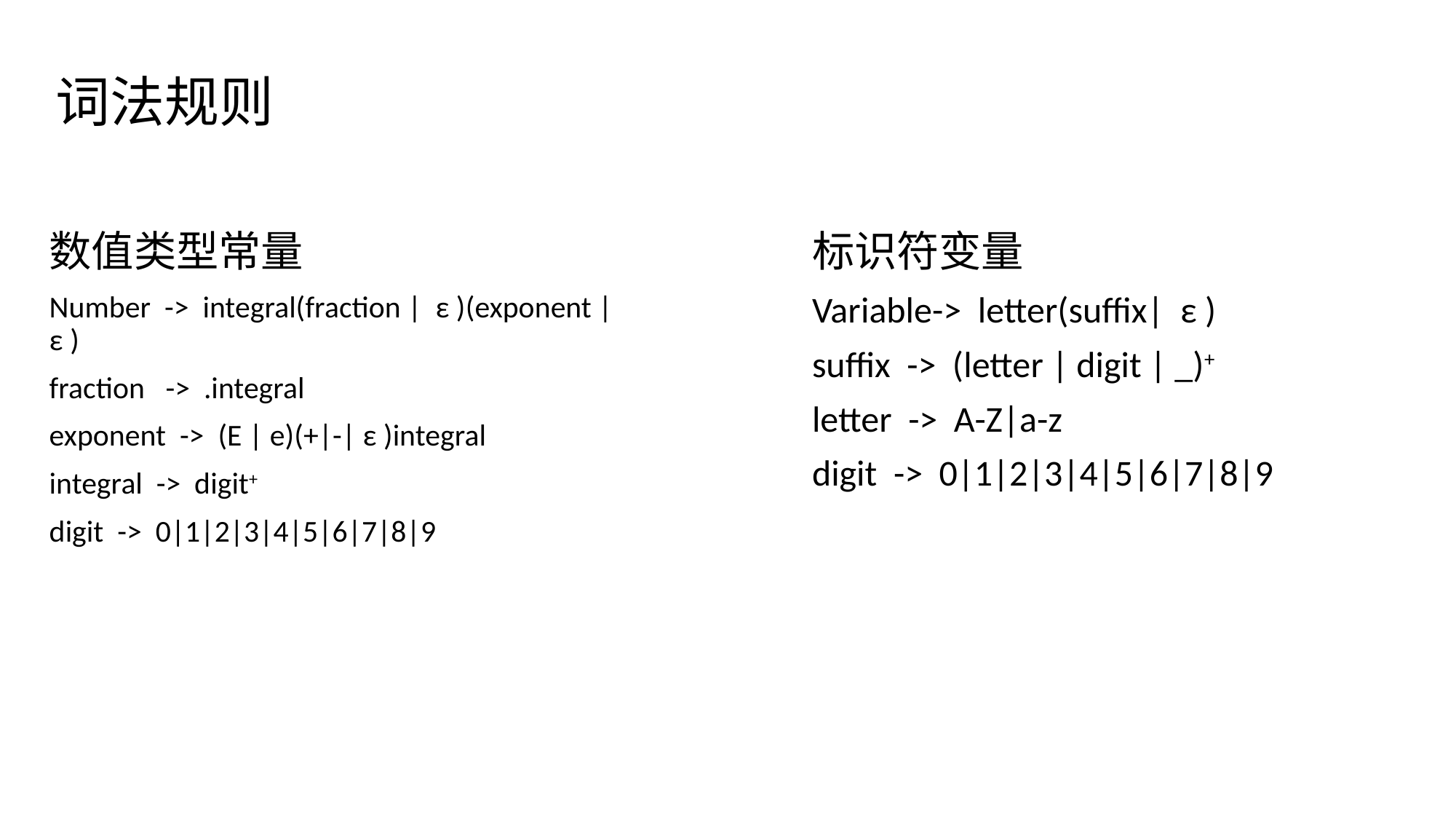

# 词法规则
数值类型常量
Number  ->  integral(fraction |  ε )(exponent |  ε )
fraction   ->  .integral
exponent  ->  (E | e)(+|-| ε )integral
integral  ->  digit+
digit  ->  0|1|2|3|4|5|6|7|8|9
标识符变量
Variable->  letter(suffix|  ε )
suffix  ->  (letter | digit | _)+
letter  ->  A-Z|a-z
digit  ->  0|1|2|3|4|5|6|7|8|9